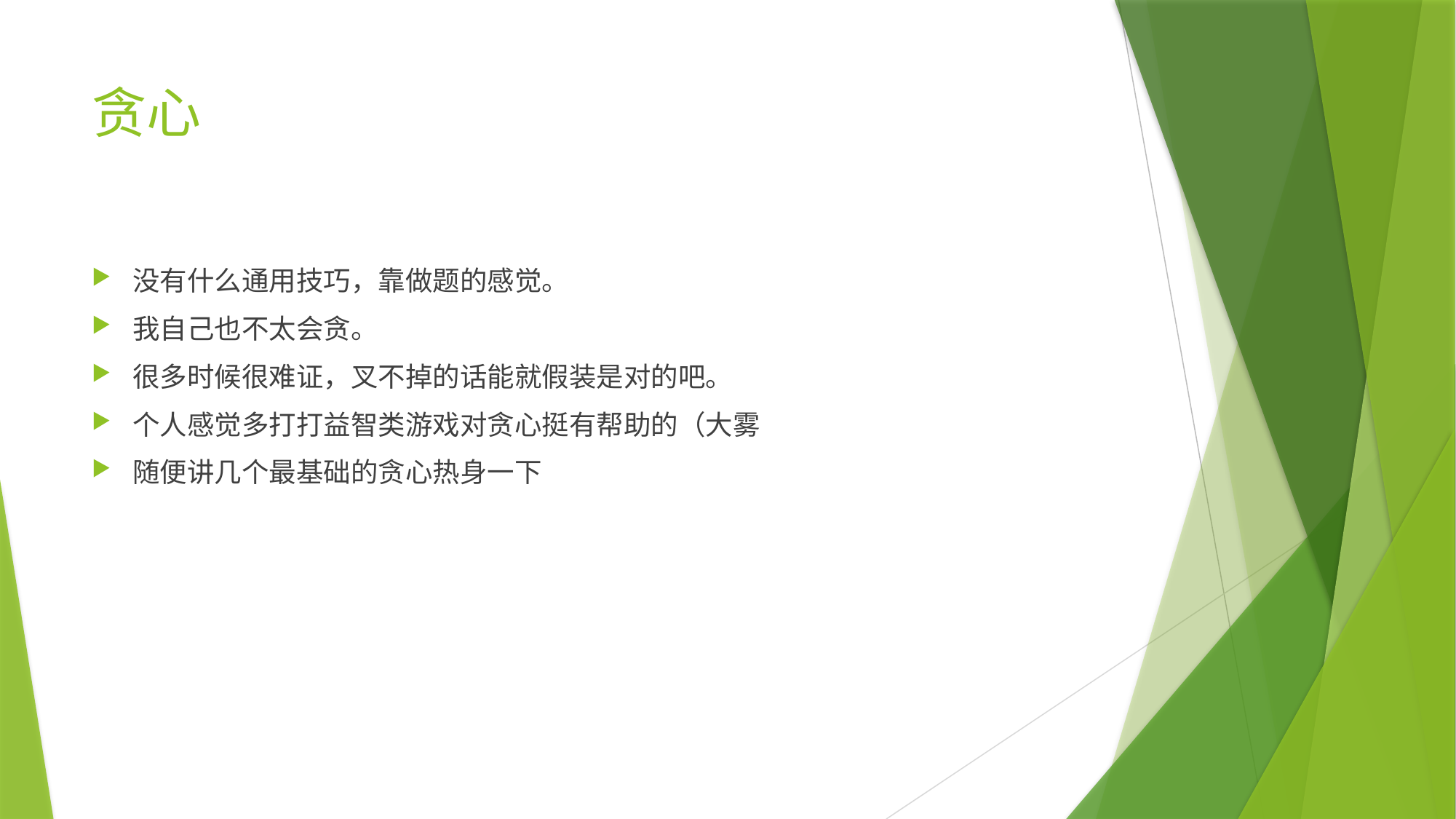

# 贪心
没有什么通用技巧，靠做题的感觉。
我自己也不太会贪。
很多时候很难证，叉不掉的话能就假装是对的吧。
个人感觉多打打益智类游戏对贪心挺有帮助的（大雾
随便讲几个最基础的贪心热身一下